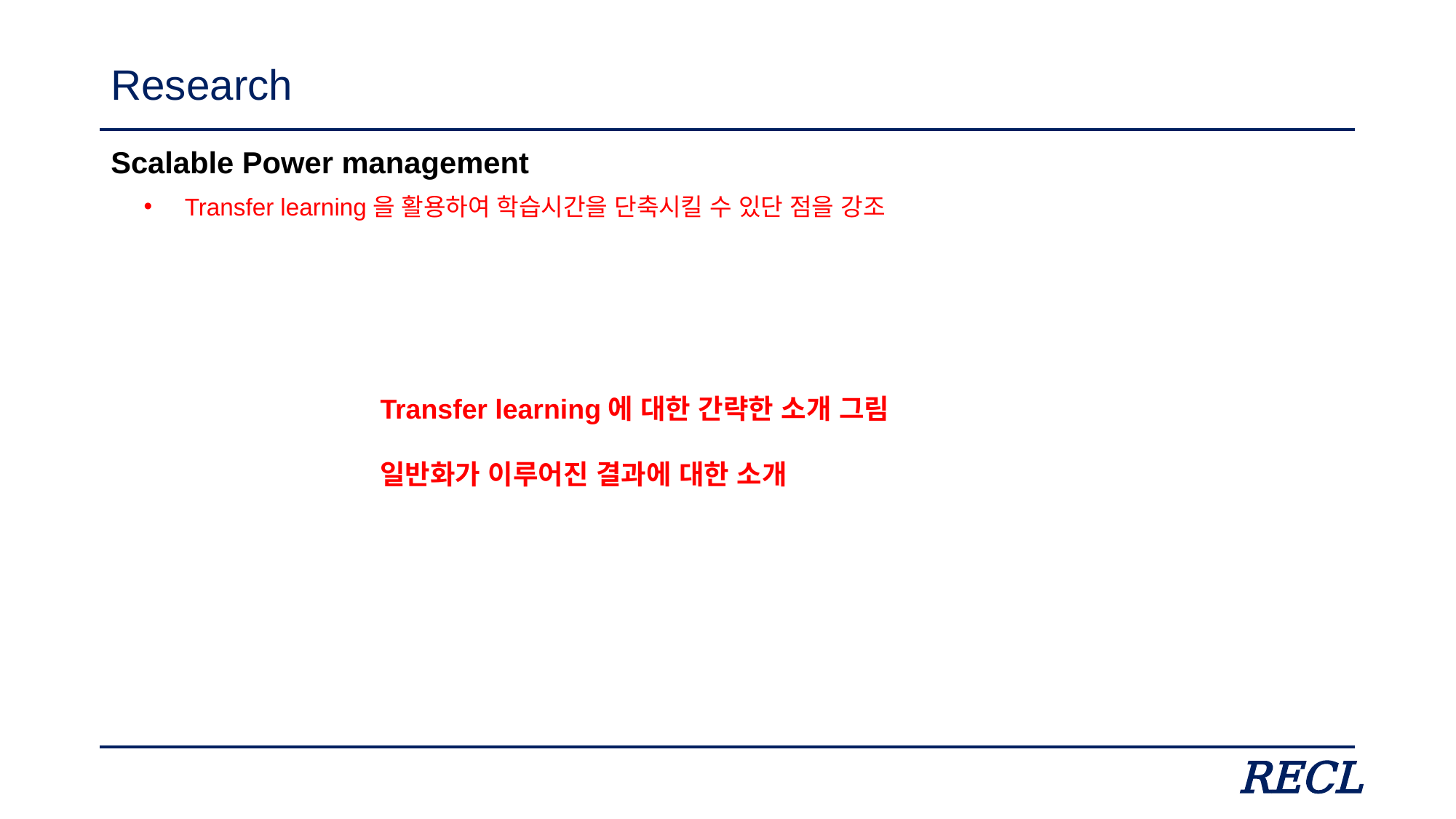

# Research
Scalable Power management

Transfer learning을 활용하여 학습시간을 단축시킬 수 있단 점을 강조

Transfer learning에 대한 간략한 소개 그림

일반화가 이루어진 결과에 대한 소개

RECL